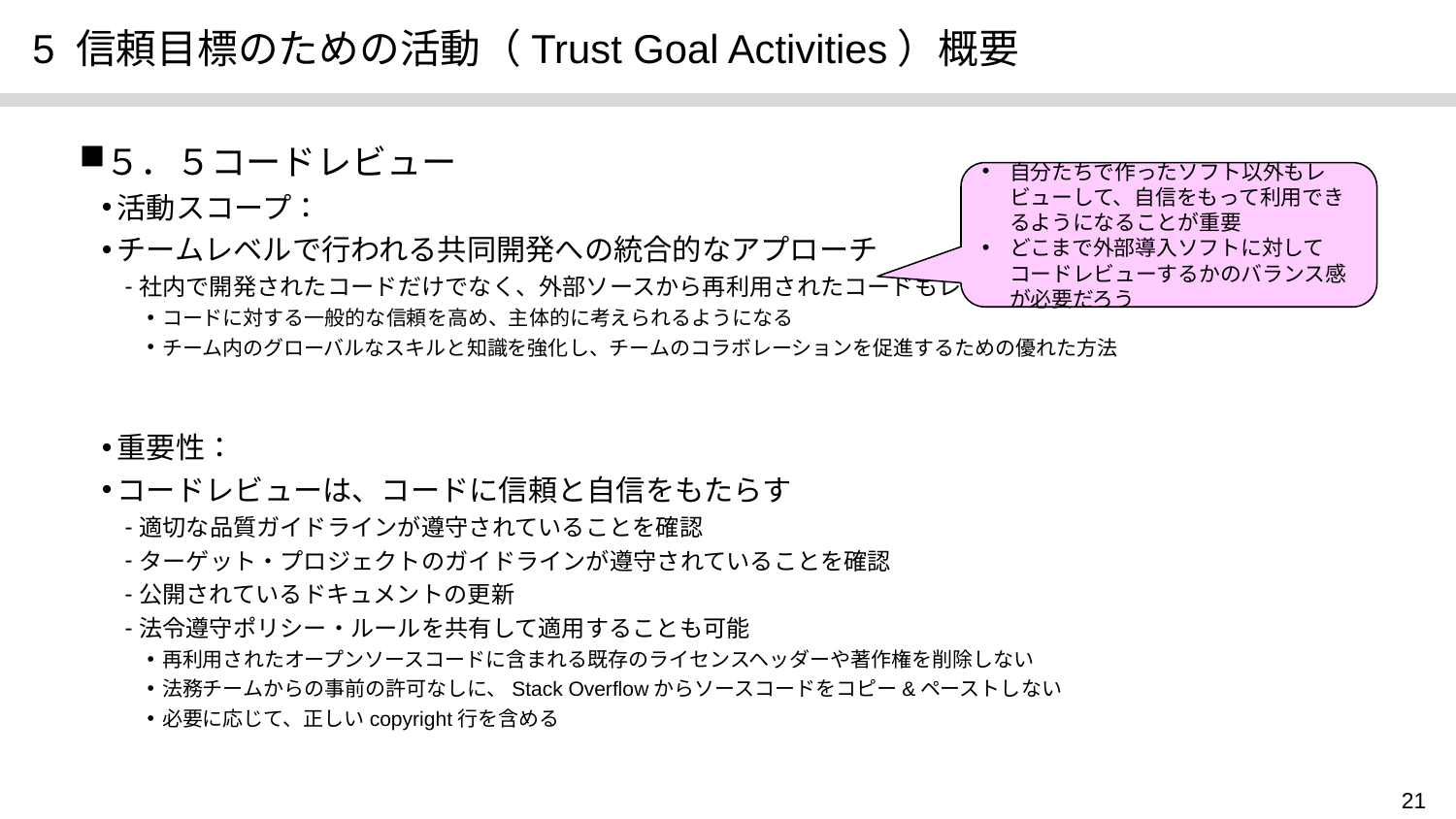

# 5 信頼目標のための活動（Trust Goal Activities）概要
５．５コードレビュー
活動スコープ：
チームレベルで行われる共同開発への統合的なアプローチ
社内で開発されたコードだけでなく、外部ソースから再利用されたコードもレビュー
コードに対する一般的な信頼を高め、主体的に考えられるようになる
チーム内のグローバルなスキルと知識を強化し、チームのコラボレーションを促進するための優れた方法

重要性：
コードレビューは、コードに信頼と自信をもたらす
適切な品質ガイドラインが遵守されていることを確認
ターゲット・プロジェクトのガイドラインが遵守されていることを確認
公開されているドキュメントの更新
法令遵守ポリシー・ルールを共有して適用することも可能
再利用されたオープンソースコードに含まれる既存のライセンスヘッダーや著作権を削除しない
法務チームからの事前の許可なしに、Stack Overflowからソースコードをコピー&ペーストしない
必要に応じて、正しいcopyright行を含める
自分たちで作ったソフト以外もレビューして、自信をもって利用できるようになることが重要
どこまで外部導入ソフトに対してコードレビューするかのバランス感が必要だろう